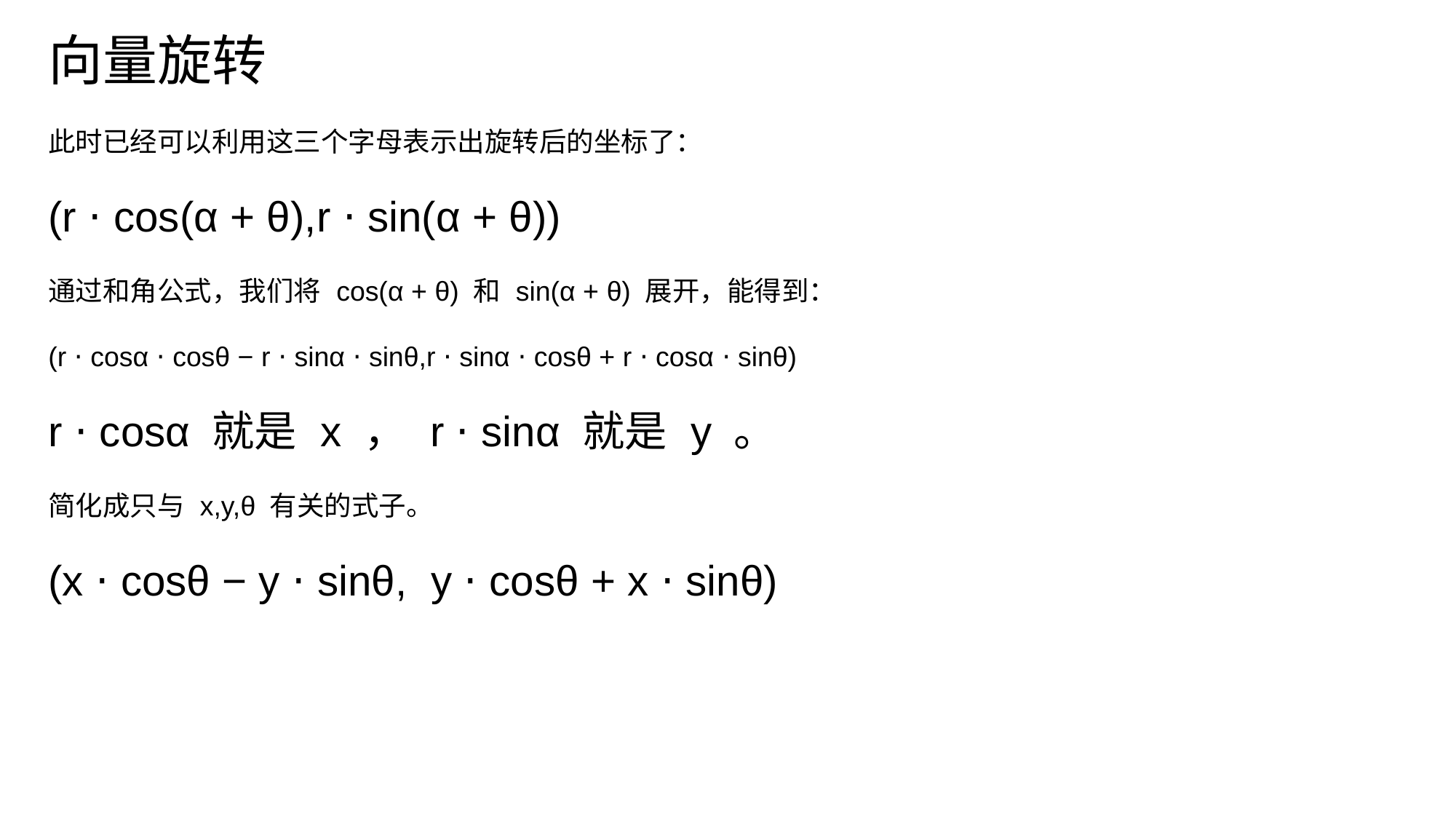

向量旋转

此时已经可以利用这三个字母表示出旋转后的坐标了：

(r ⋅ cos(α + θ),r ⋅ sin(α + θ))

通过和角公式，我们将 cos(α + θ) 和 sin(α + θ) 展开，能得到：

(r ⋅ cosα ⋅ cosθ − r ⋅ sinα ⋅ sinθ,r ⋅ sinα ⋅ cosθ + r ⋅ cosα ⋅ sinθ)

r ⋅ cosα 就是 x ， r ⋅ sinα 就是 y 。

简化成只与 x,y,θ 有关的式子。

(x ⋅ cosθ − y ⋅ sinθ,  y ⋅ cosθ + x ⋅ sinθ)